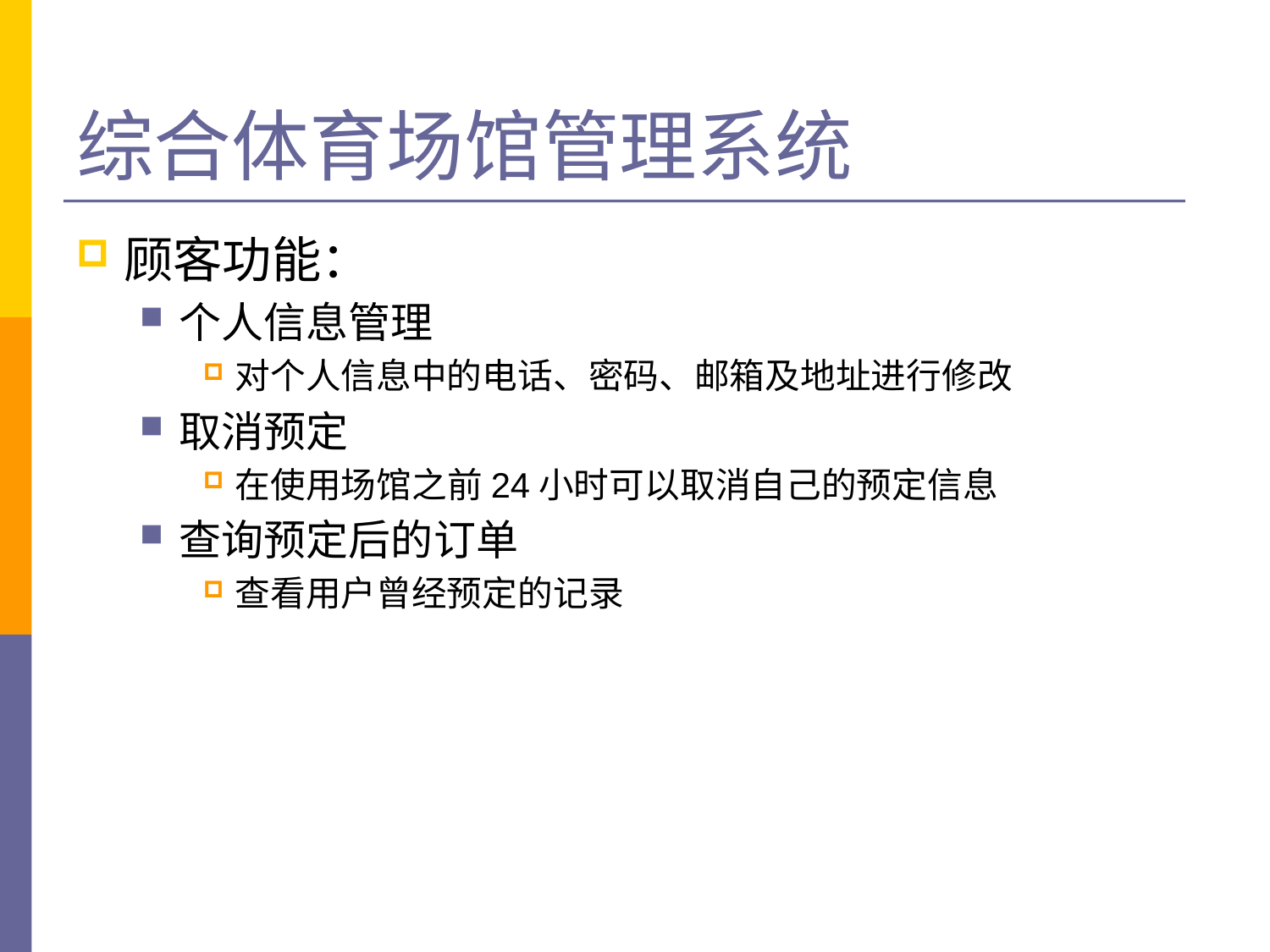

# 综合体育场馆管理系统
顾客功能：
个人信息管理
对个人信息中的电话、密码、邮箱及地址进行修改
取消预定
在使用场馆之前24小时可以取消自己的预定信息
查询预定后的订单
查看用户曾经预定的记录